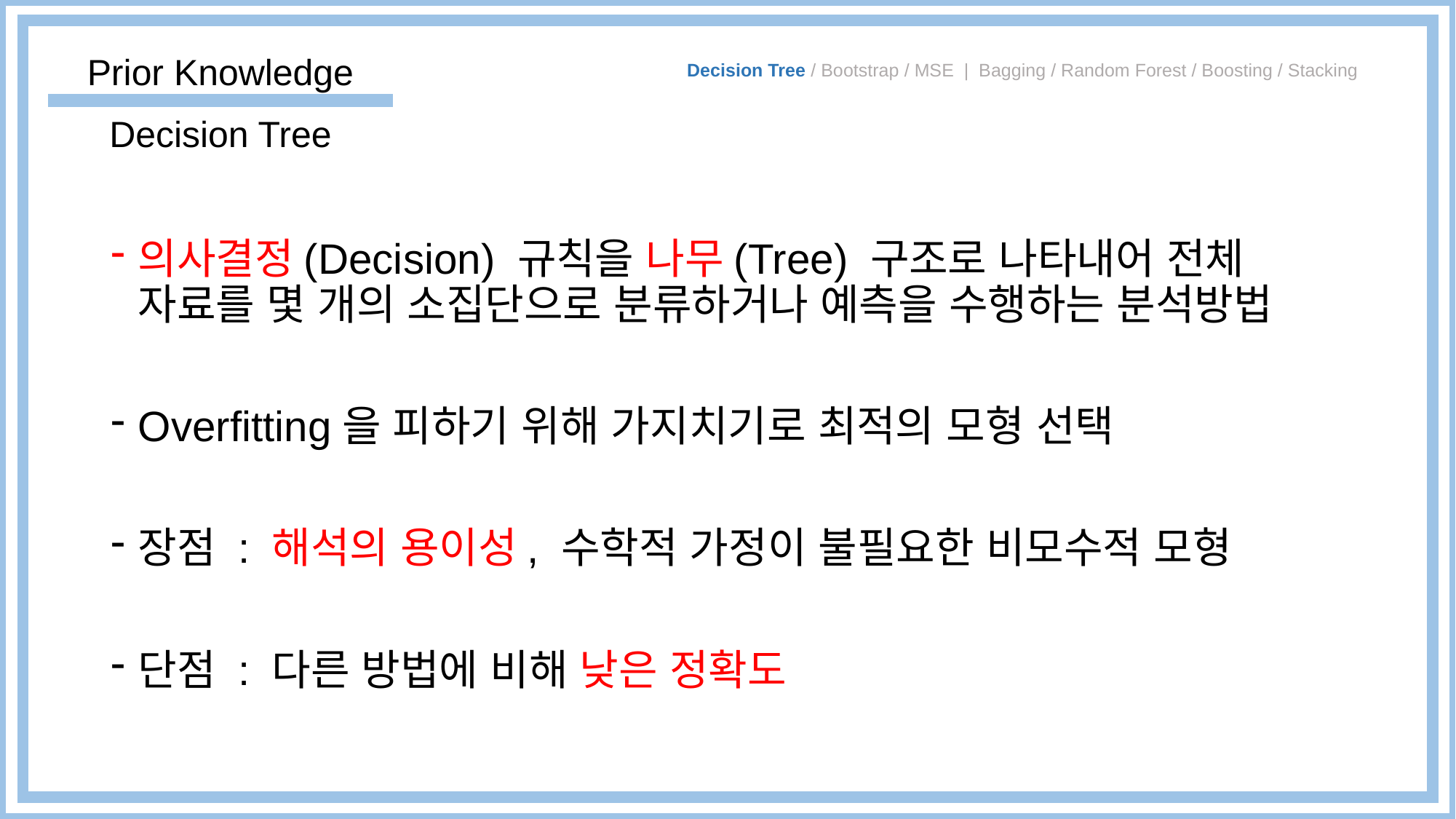

# Decision Tree / Bootstrap / MSE  |  Bagging / Random Forest / Boosting / Stacking
Prior Knowledge

Decision Tree
의사결정(Decision) 규칙을 나무(Tree) 구조로 나타내어 전체 자료를 몇 개의 소집단으로 분류하거나 예측을 수행하는 분석방법

Overfitting을 피하기 위해 가지치기로 최적의 모형 선택

장점 : 해석의 용이성, 수학적 가정이 불필요한 비모수적 모형

단점 : 다른 방법에 비해 낮은 정확도